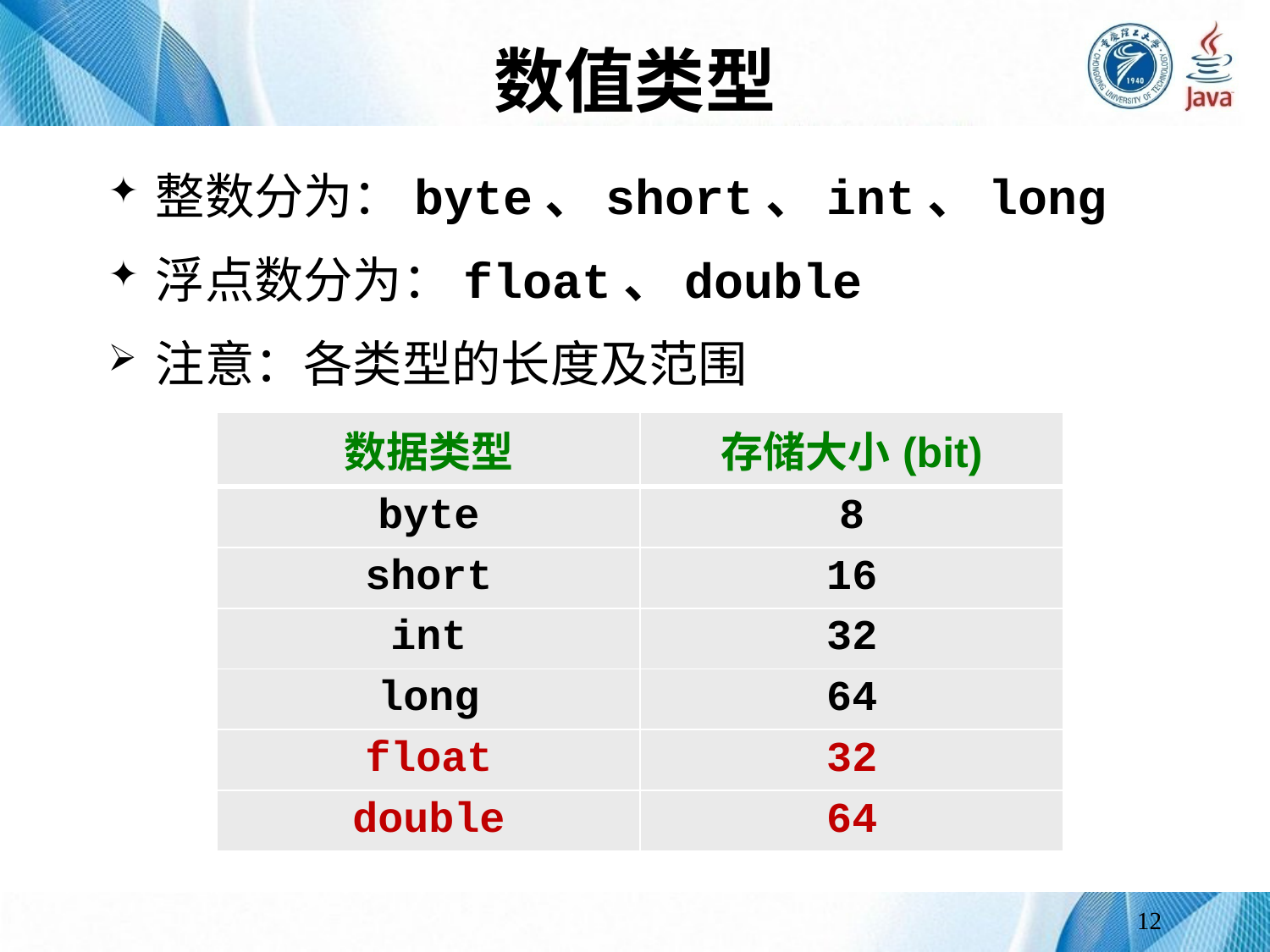

# 数值类型
整数分为：byte、short、int、long
浮点数分为：float、double
注意：各类型的长度及范围

| 数据类型 | 存储大小(bit) |
| --- | --- |
| byte | 8 |
| short | 16 |
| int | 32 |
| long | 64 |
| float | 32 |
| double | 64 |
12